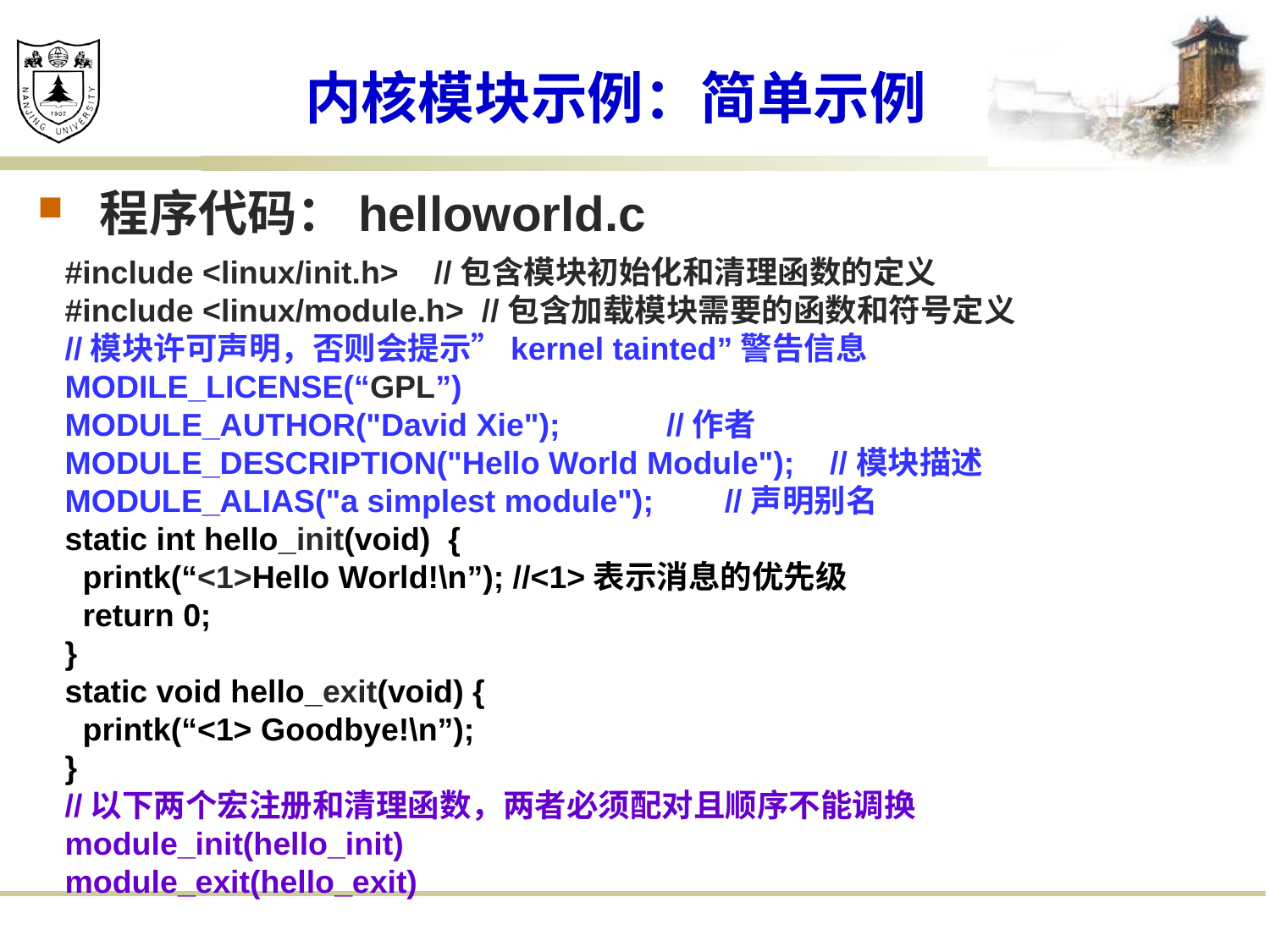

# 内核模块示例：简单示例
程序代码：helloworld.c

#include <linux/init.h>    //包含模块初始化和清理函数的定义
#include <linux/module.h>  //包含加载模块需要的函数和符号定义
//模块许可声明，否则会提示”kernel tainted”警告信息
MODILE_LICENSE(“GPL”)
MODULE_AUTHOR("David Xie");            //作者
MODULE_DESCRIPTION("Hello World Module");    //模块描述
MODULE_ALIAS("a simplest module");        //声明别名
static int hello_init(void)  {
  printk(“<1>Hello World!\n”); //<1>表示消息的优先级
  return 0;
}
static void hello_exit(void) {
  printk(“<1> Goodbye!\n”);
}
//以下两个宏注册和清理函数，两者必须配对且顺序不能调换
module_init(hello_init)
module_exit(hello_exit)
159